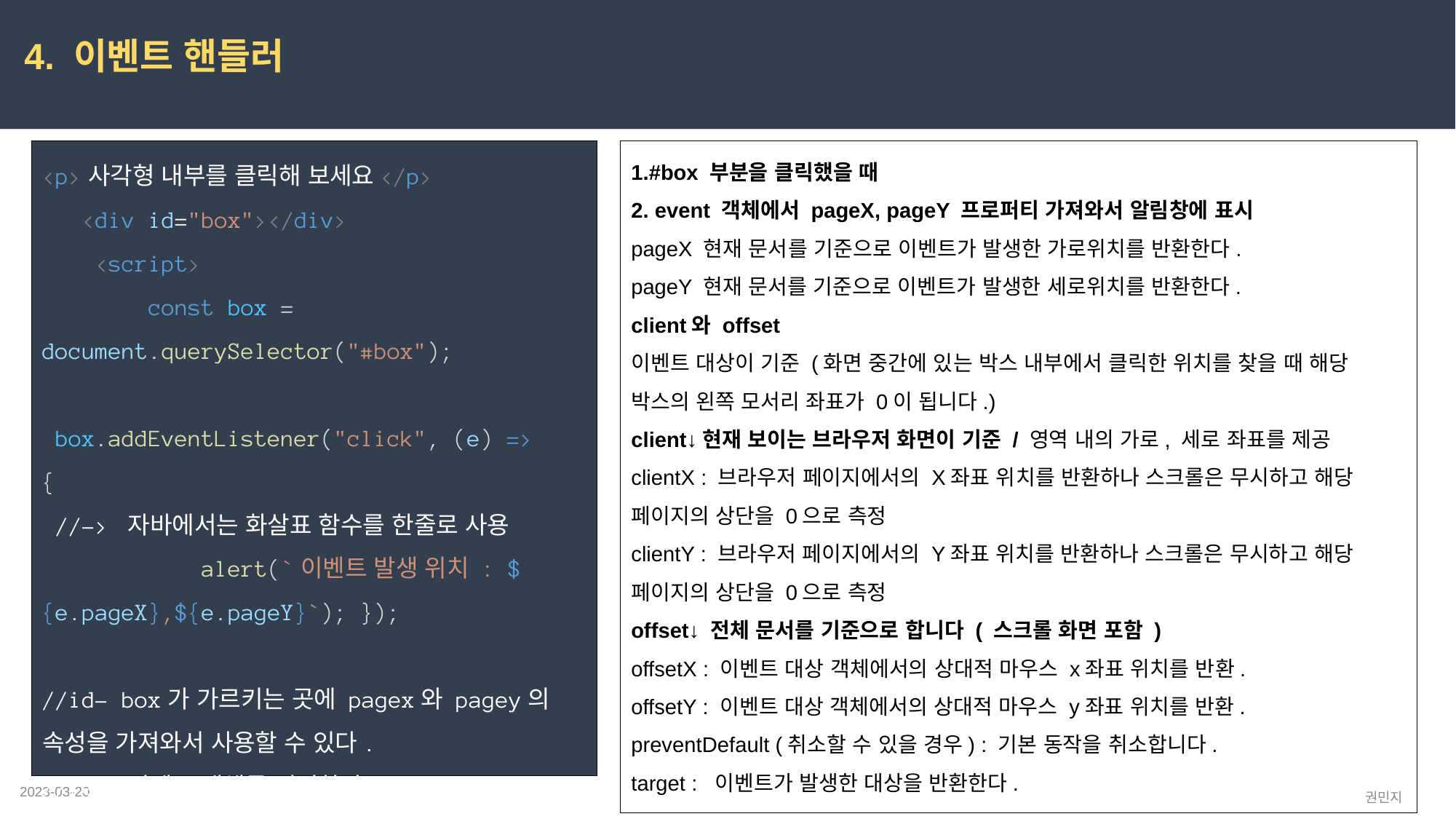

4. 이벤트 핸들러
<p>사각형 내부를 클릭해 보세요</p>
   <div id="box"></div>
    <script>
        const box = document.querySelector("#box");
 box.addEventListener("click", (e) => {
 //-> 자바에서는 화살표 함수를 한줄로 사용
            alert(`이벤트 발생 위치 : ${e.pageX},${e.pageY}`); });

//id- box가 가르키는 곳에 pagex와 pagey의 속성을 가져와서 사용할 수 있다.
//(e) 이벤트 객체를 의미한다
1.#box 부분을 클릭했을 때
2. event 객체에서 pageX, pageY 프로퍼티 가져와서 알림창에 표시
pageX 현재 문서를 기준으로 이벤트가 발생한 가로위치를 반환한다.
pageY 현재 문서를 기준으로 이벤트가 발생한 세로위치를 반환한다.
client와 offset
이벤트 대상이 기준 (화면 중간에 있는 박스 내부에서 클릭한 위치를 찾을 때 해당 박스의 왼쪽 모서리 좌표가 0이 됩니다.)
client↓현재 보이는 브라우저 화면이 기준 / 영역 내의 가로, 세로 좌표를 제공
clientX : 브라우저 페이지에서의 X좌표 위치를 반환하나 스크롤은 무시하고 해당 페이지의 상단을 0으로 측정
clientY : 브라우저 페이지에서의 Y좌표 위치를 반환하나 스크롤은 무시하고 해당 페이지의 상단을 0으로 측정
offset↓ 전체 문서를 기준으로 합니다 ( 스크롤 화면 포함 )
offsetX : 이벤트 대상 객체에서의 상대적 마우스 x좌표 위치를 반환.
offsetY : 이벤트 대상 객체에서의 상대적 마우스 y좌표 위치를 반환.
preventDefault (취소할 수 있을 경우) : 기본 동작을 취소합니다.
target :  이벤트가 발생한 대상을 반환한다.
2023-03-20
권민지